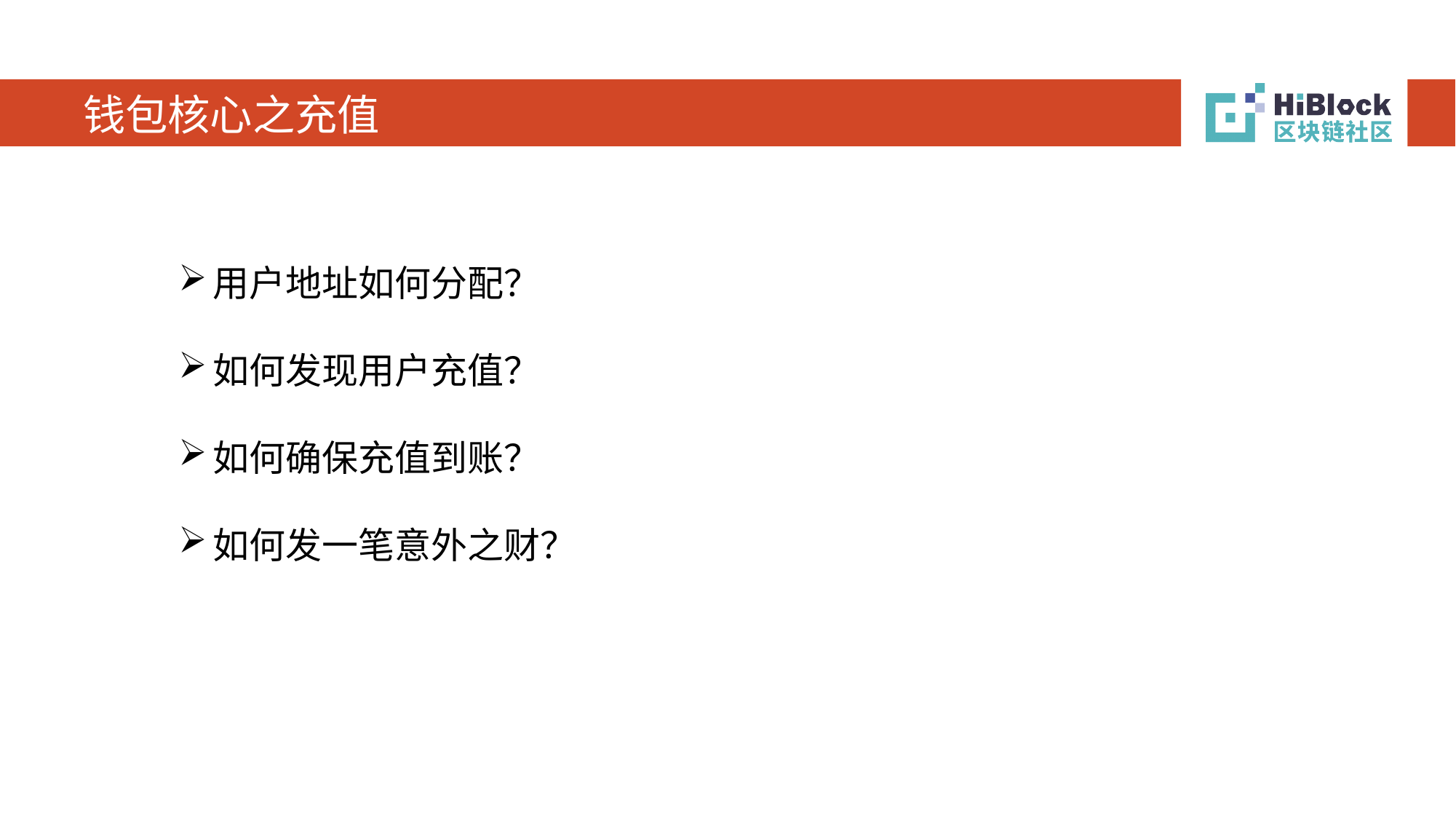

# 钱包核心之充值
用户地址如何分配？

如何发现用户充值？

如何确保充值到账？

如何发一笔意外之财？